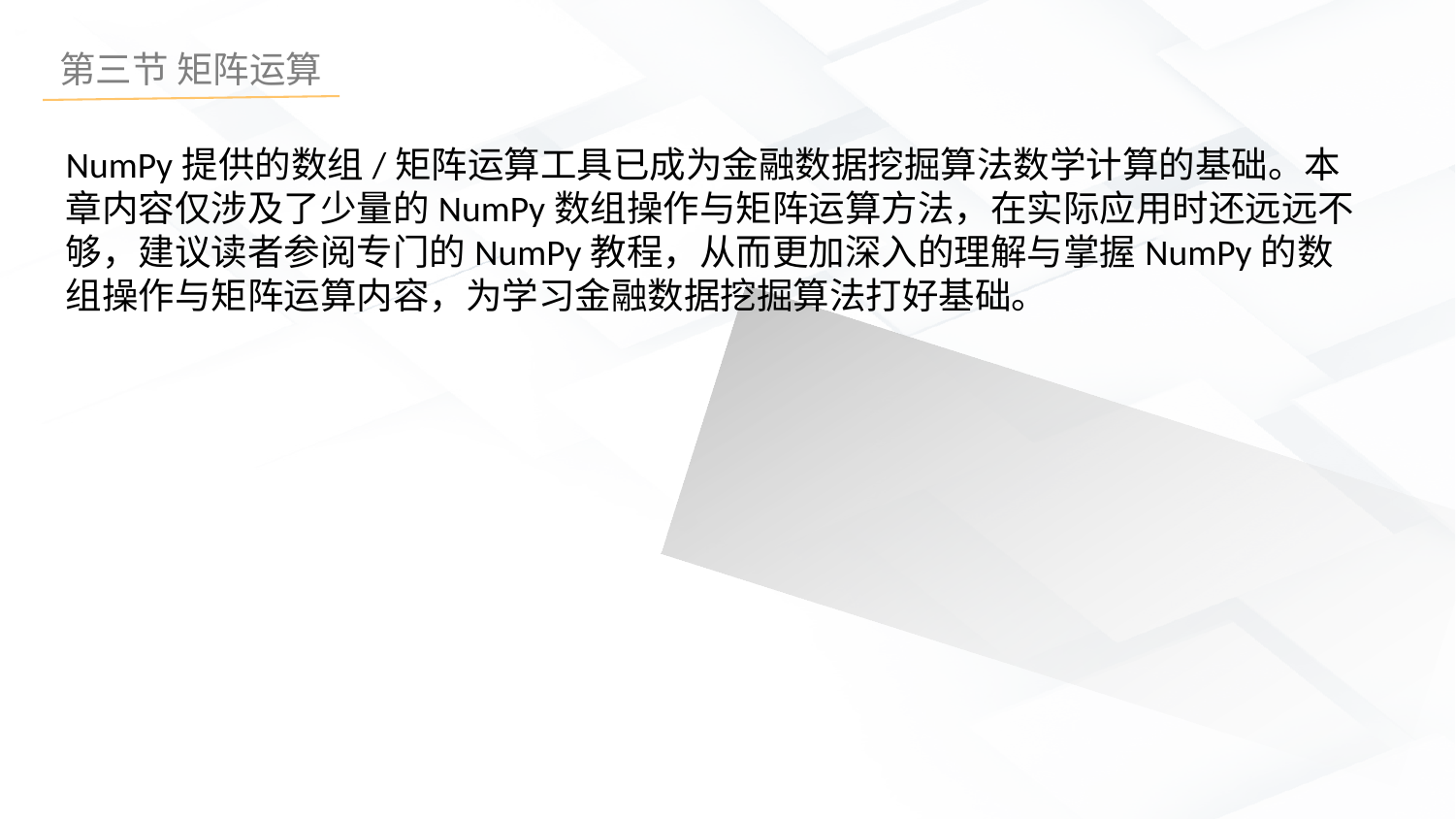

NumPy提供的数组/矩阵运算工具已成为金融数据挖掘算法数学计算的基础。本章内容仅涉及了少量的NumPy数组操作与矩阵运算方法，在实际应用时还远远不够，建议读者参阅专门的NumPy教程，从而更加深入的理解与掌握NumPy的数组操作与矩阵运算内容，为学习金融数据挖掘算法打好基础。